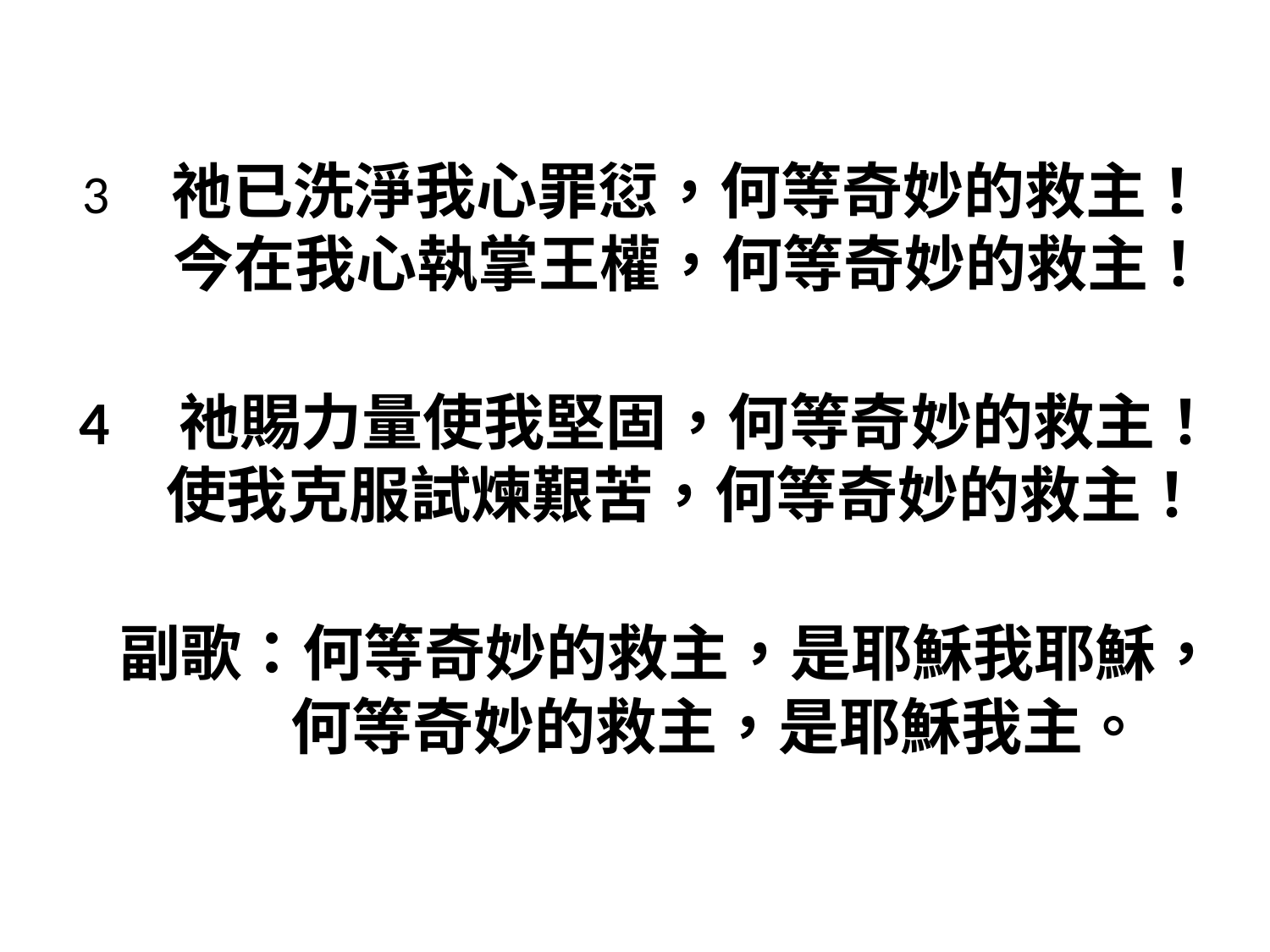

#
    3    祂已洗淨我心罪愆，何等奇妙的救主！
       今在我心執掌王權，何等奇妙的救主！
    4    祂賜力量使我堅固，何等奇妙的救主！
      使我克服試煉艱苦，何等奇妙的救主！
      副歌：何等奇妙的救主，是耶穌我耶穌，
　　  何等奇妙的救主，是耶穌我主。